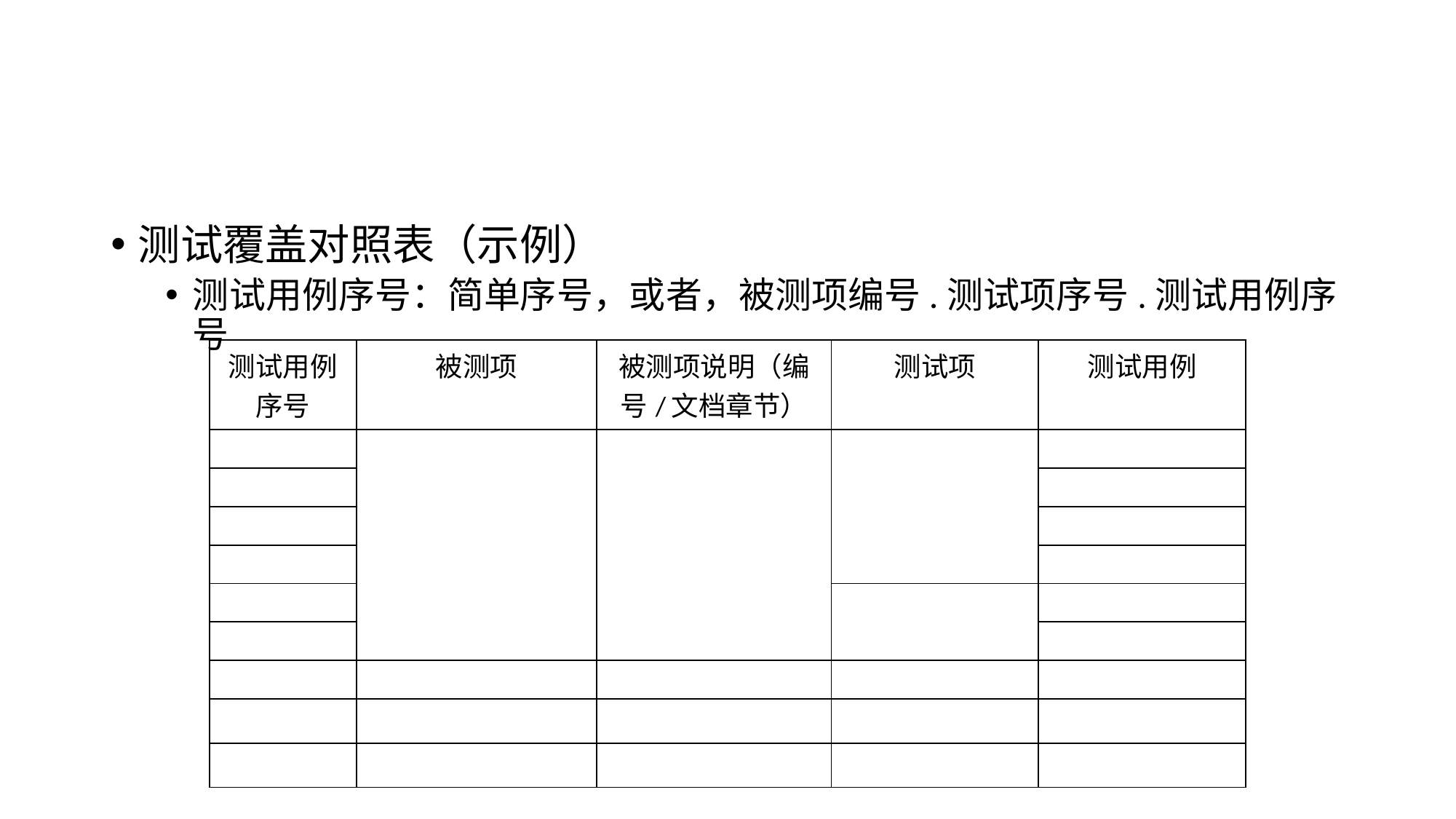

#
测试覆盖对照表（示例）
测试用例序号：简单序号，或者，被测项编号.测试项序号.测试用例序号
| 测试用例序号 | 被测项 | 被测项说明（编号/文档章节） | 测试项 | 测试用例 |
| --- | --- | --- | --- | --- |
|  |  |  |  |  |
|  |  |  |  |  |
|  |  |  |  |  |
|  |  |  |  |  |
|  |  |  |  |  |
|  |  |  |  |  |
|  |  |  |  |  |
|  |  |  |  |  |
|  |  |  |  |  |